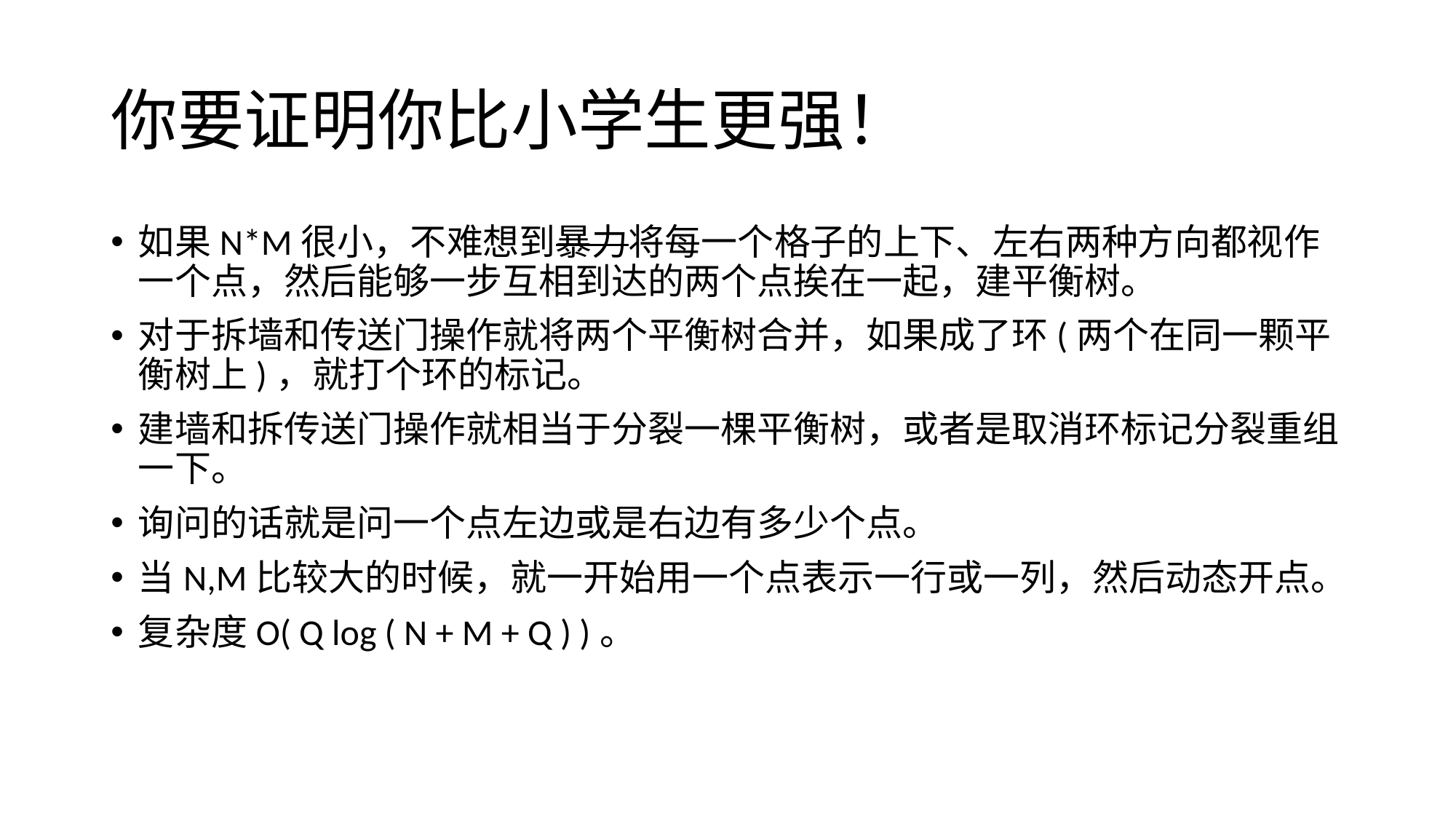

# 你要证明你比小学生更强！
如果N*M很小，不难想到暴力将每一个格子的上下、左右两种方向都视作一个点，然后能够一步互相到达的两个点挨在一起，建平衡树。
对于拆墙和传送门操作就将两个平衡树合并，如果成了环(两个在同一颗平衡树上)，就打个环的标记。
建墙和拆传送门操作就相当于分裂一棵平衡树，或者是取消环标记分裂重组一下。
询问的话就是问一个点左边或是右边有多少个点。
当N,M比较大的时候，就一开始用一个点表示一行或一列，然后动态开点。
复杂度O( Q log ( N + M + Q ) )。